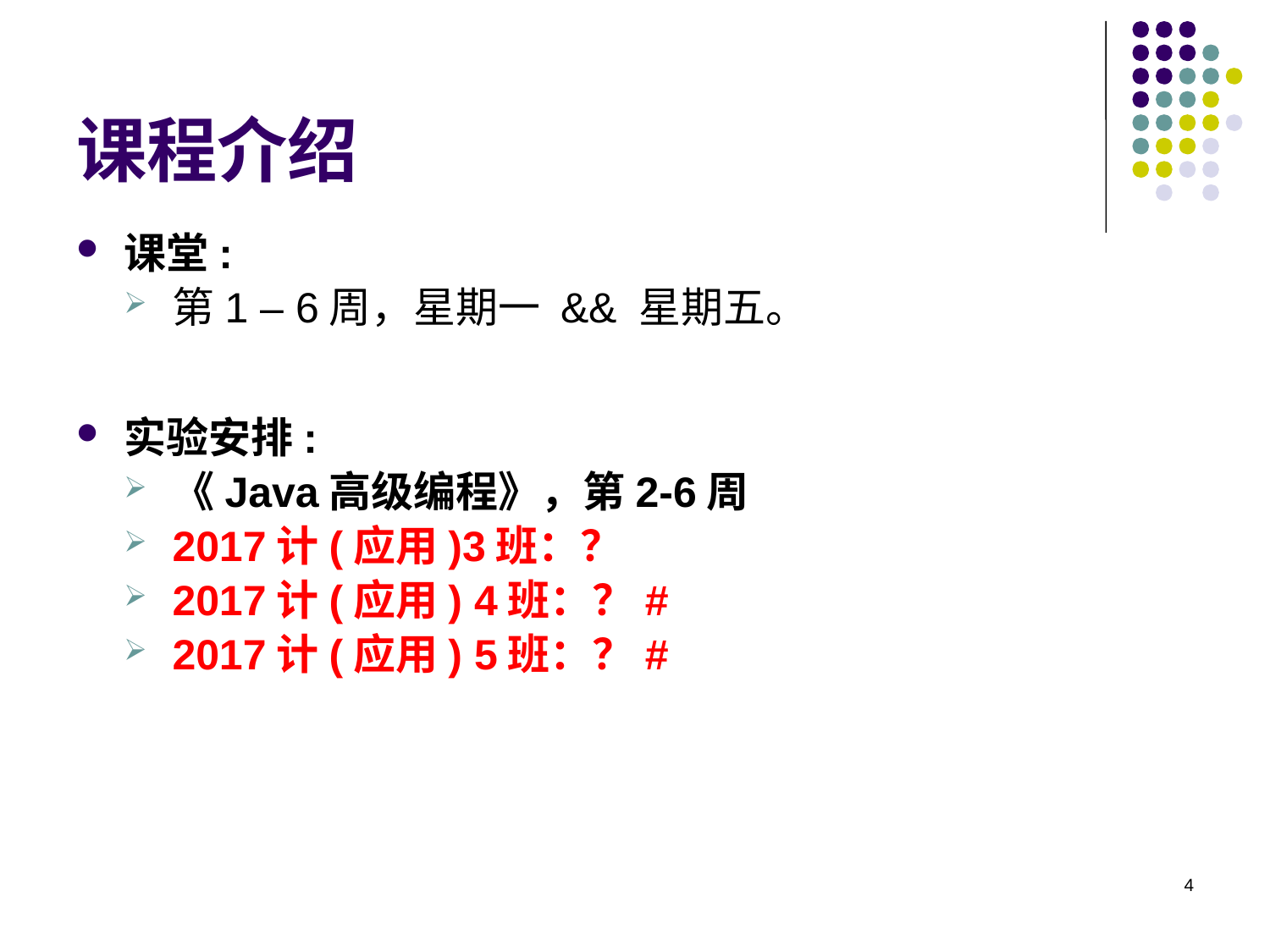

# 课程介绍
课堂:
第1 – 6周，星期一 && 星期五。

实验安排:
《Java高级编程》，第2-6周
2017计(应用)3班：？
2017计(应用) 4班：？#
2017计(应用) 5班：？#

4